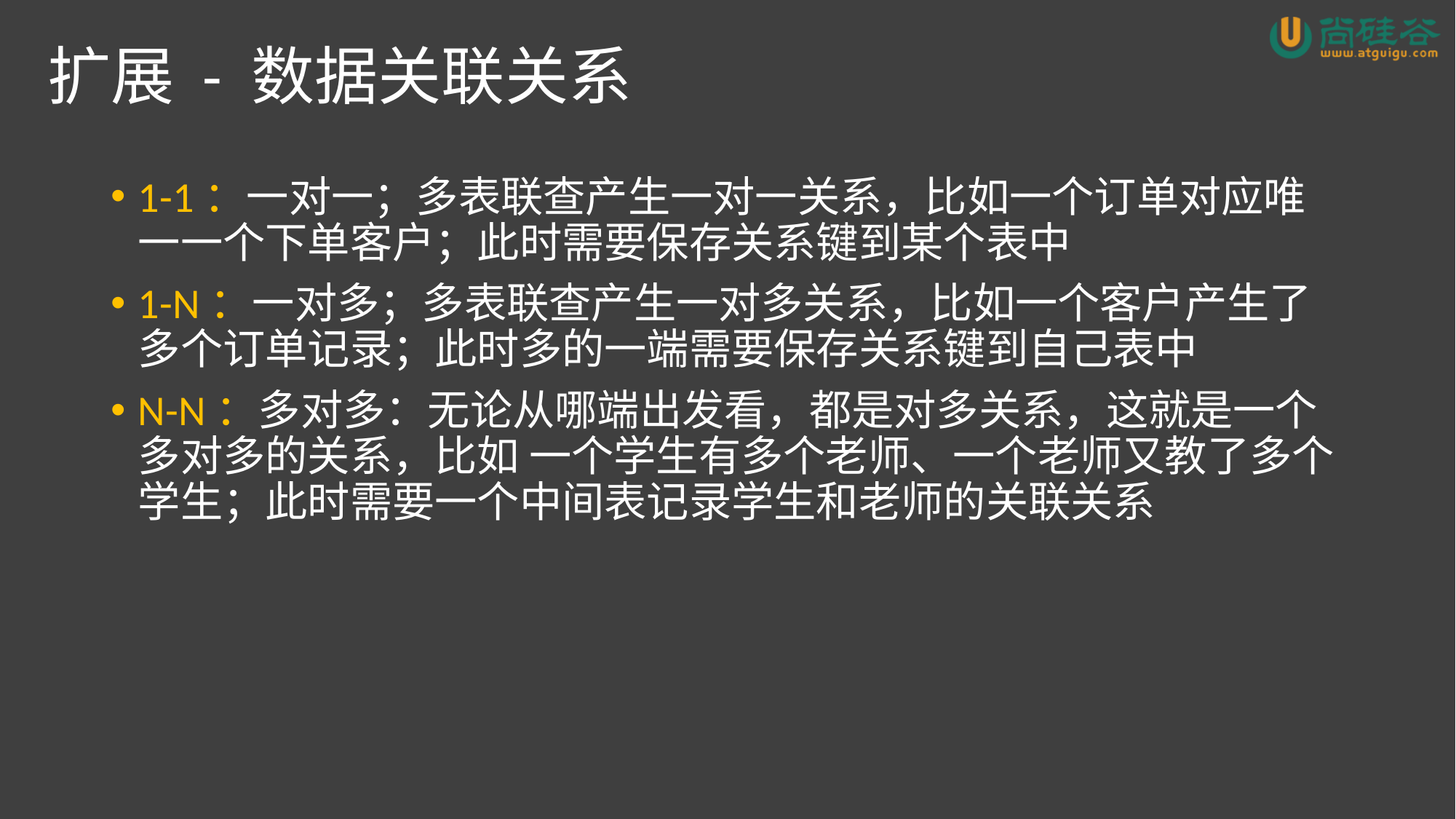

# 扩展 - 数据关联关系
1-1：一对一；多表联查产生一对一关系，比如一个订单对应唯一一个下单客户；此时需要保存关系键到某个表中
1-N：一对多；多表联查产生一对多关系，比如一个客户产生了多个订单记录；此时多的一端需要保存关系键到自己表中
N-N：多对多：无论从哪端出发看，都是对多关系，这就是一个多对多的关系，比如 一个学生有多个老师、一个老师又教了多个学生；此时需要一个中间表记录学生和老师的关联关系